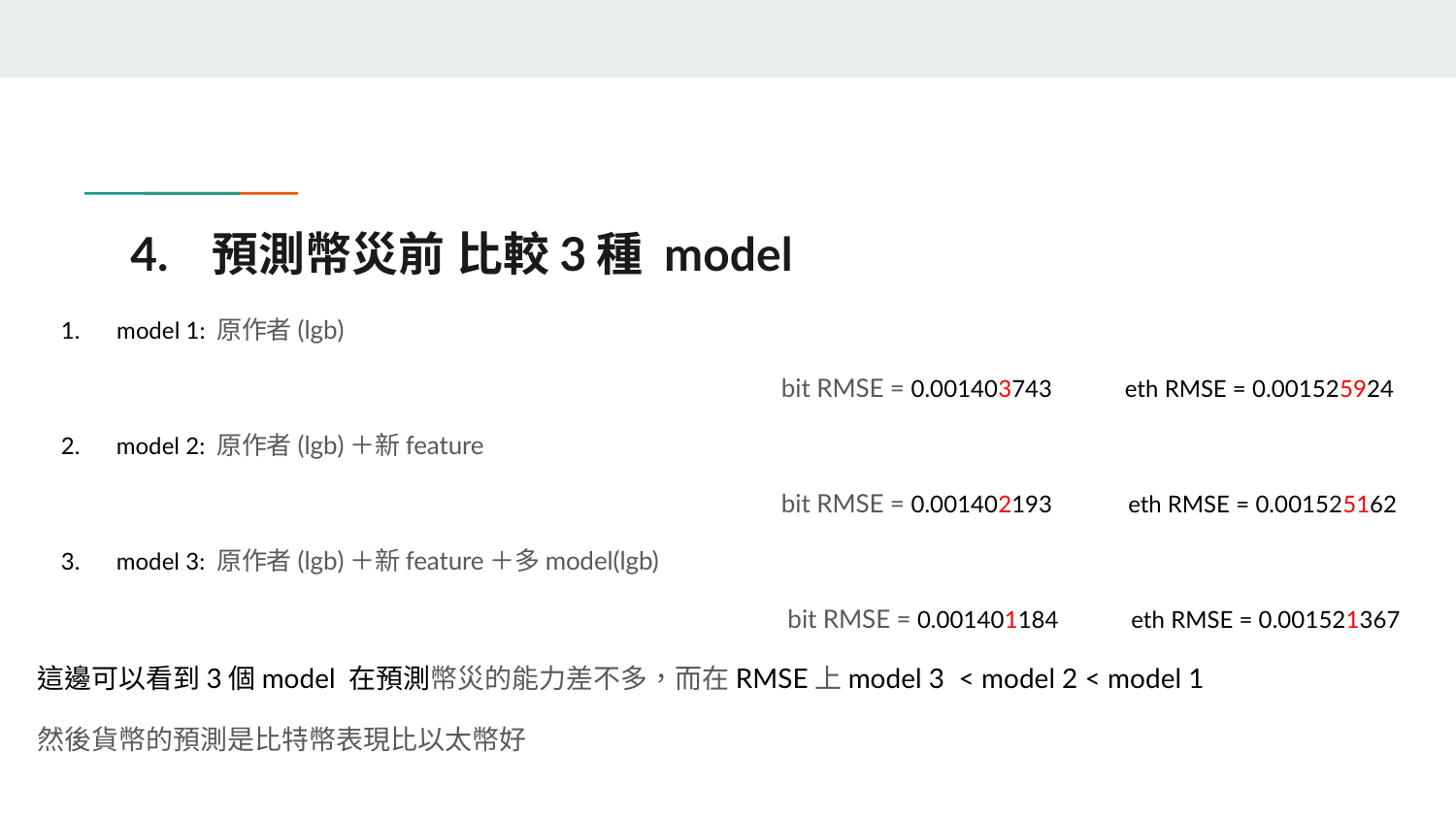

# 4.   預測幣災前 比較3種 model
1.      model 1: 原作者(lgb)
                                                                                                          bit RMSE = 0.001403743            eth RMSE = 0.001525924
2.      model 2: 原作者(lgb)＋新feature
                                                                                                          bit RMSE = 0.001402193            eth RMSE = 0.001525162
3.      model 3: 原作者(lgb)＋新feature＋多model(lgb)
                                                                                                           bit RMSE = 0.001401184            eth RMSE = 0.001521367
這邊可以看到3個model 在預測幣災的能力差不多，而在RMSE上model 3  < model 2 < model 1
然後貨幣的預測是比特幣表現比以太幣好